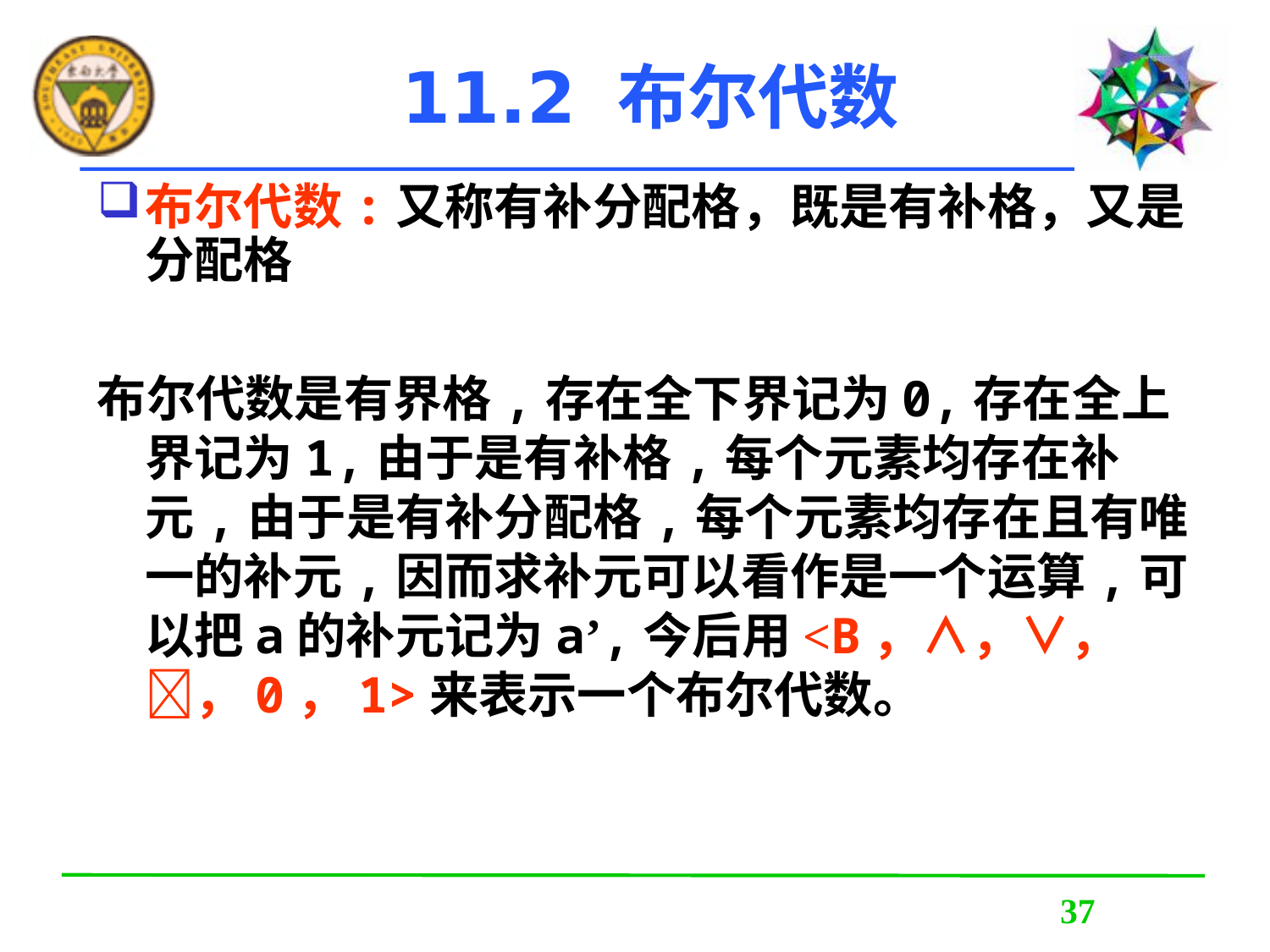

# 11.2 布尔代数
布尔代数:又称有补分配格，既是有补格，又是分配格

布尔代数是有界格,存在全下界记为0,存在全上界记为1,由于是有补格,每个元素均存在补元,由于是有补分配格,每个元素均存在且有唯一的补元,因而求补元可以看作是一个运算,可以把a的补元记为a’,今后用<B，∧，∨，′，0，1>来表示一个布尔代数。